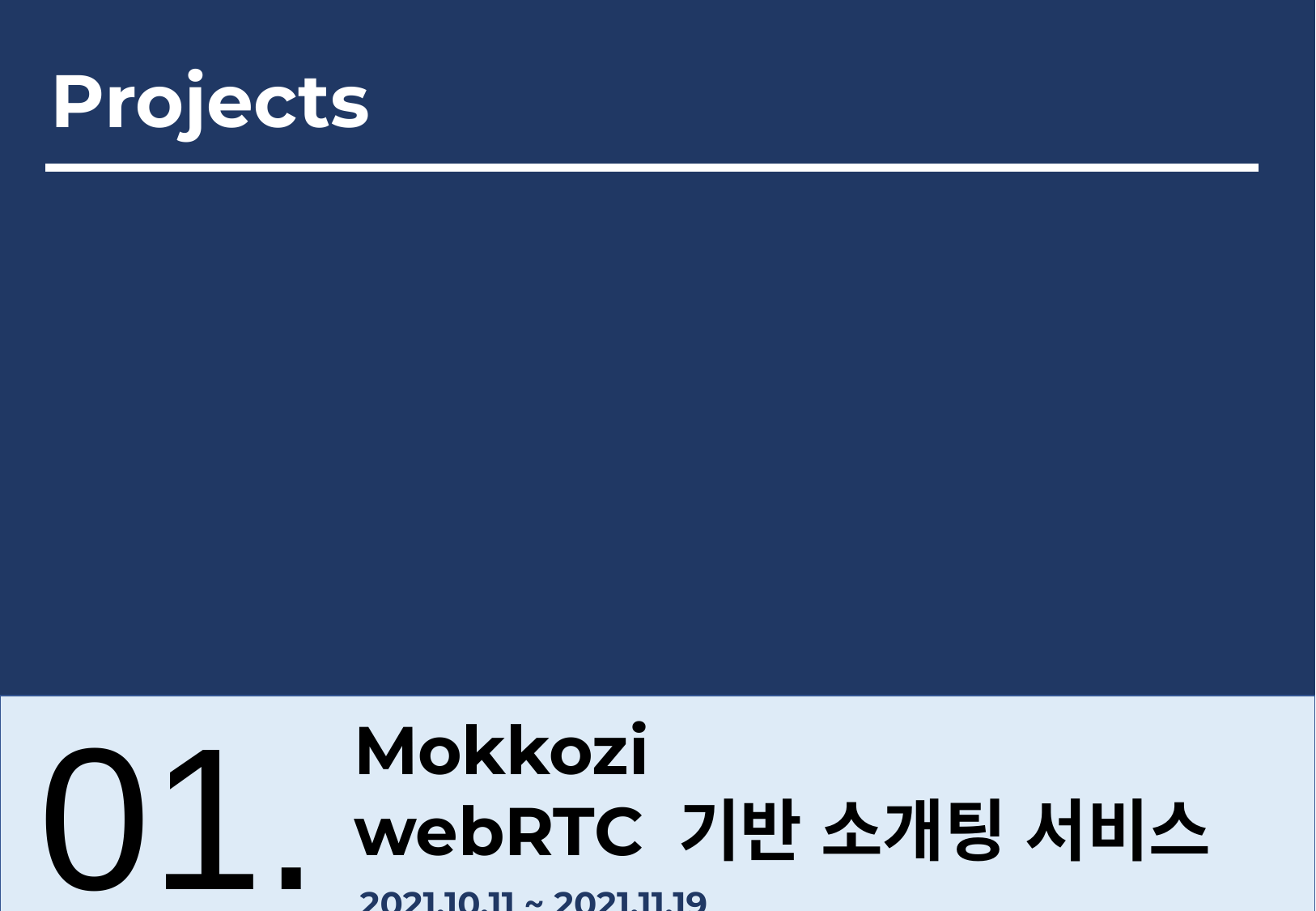

# Projects
01.

Mokkozi
webRTC 기반 소개팅 서비스
2021.10.11 ~ 2021.11.19